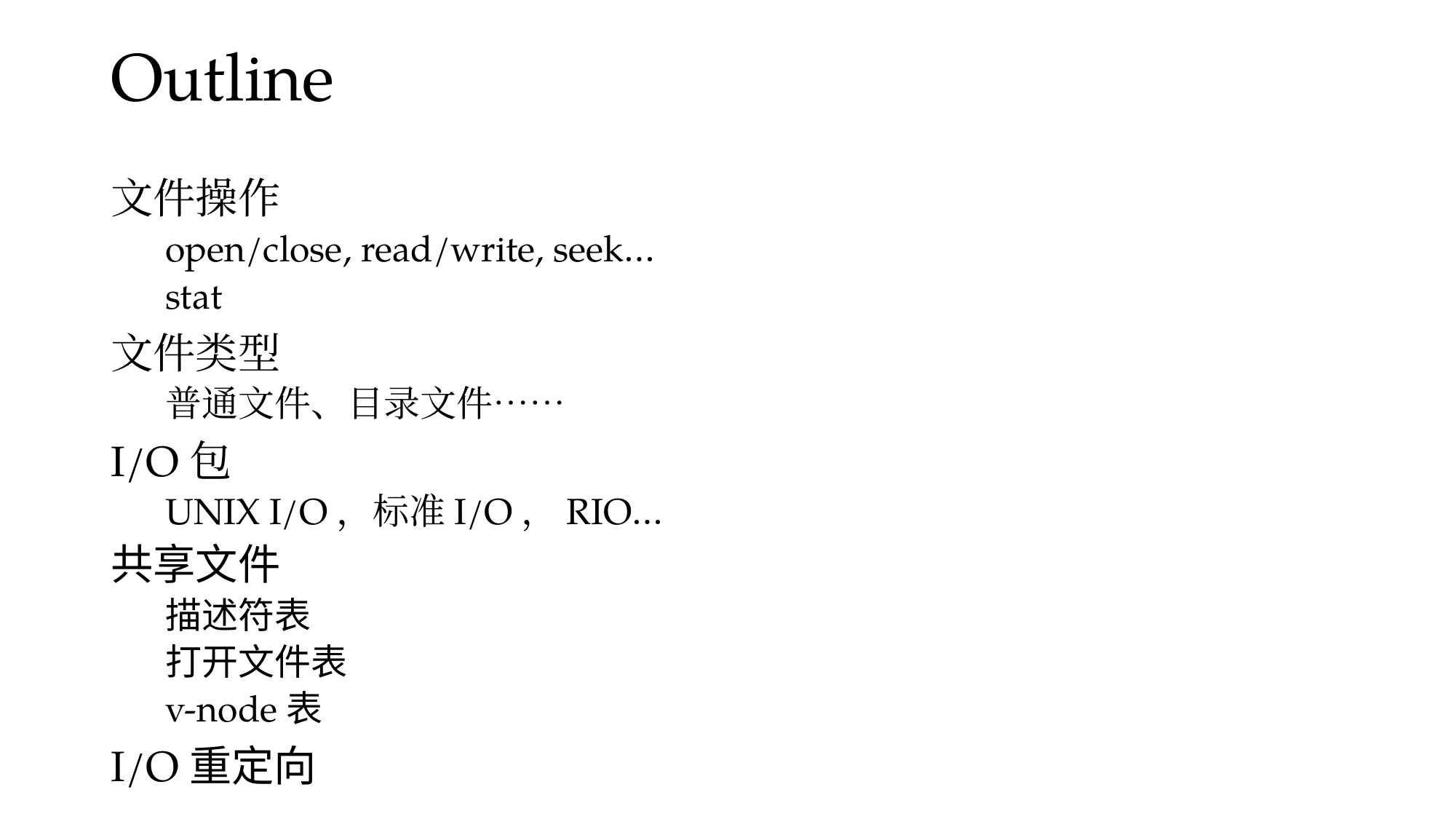

# Outline
文件操作
open/close, read/write, seek…
stat
文件类型
普通文件、目录文件……
I/O包
UNIX I/O，标准I/O，RIO…

共享文件
描述符表
打开文件表
v-node表
I/O重定向